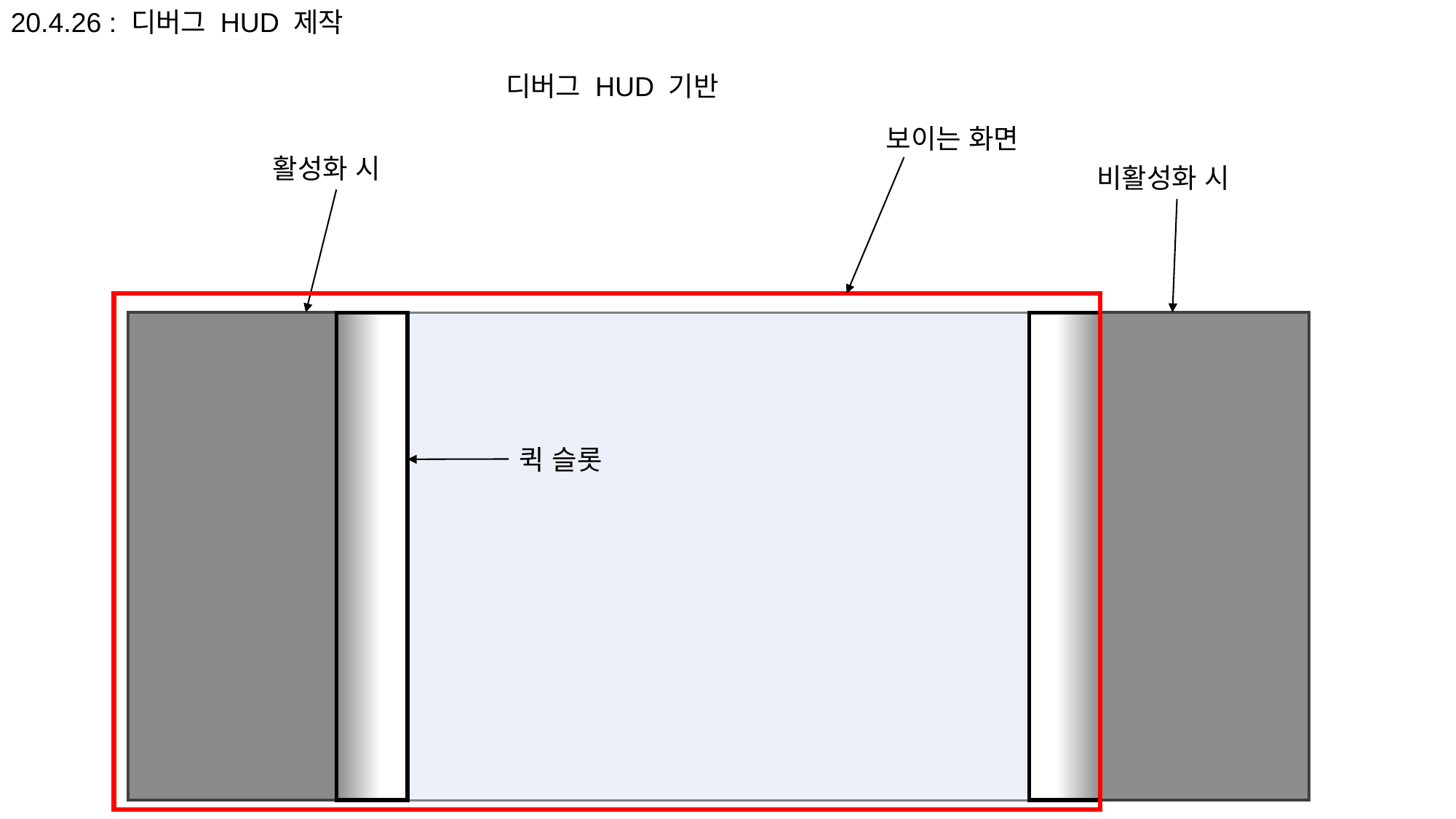

20.4.26 : 디버그 HUD 제작
디버그 HUD 기반
보이는 화면
활성화 시
비활성화 시

퀵 슬롯